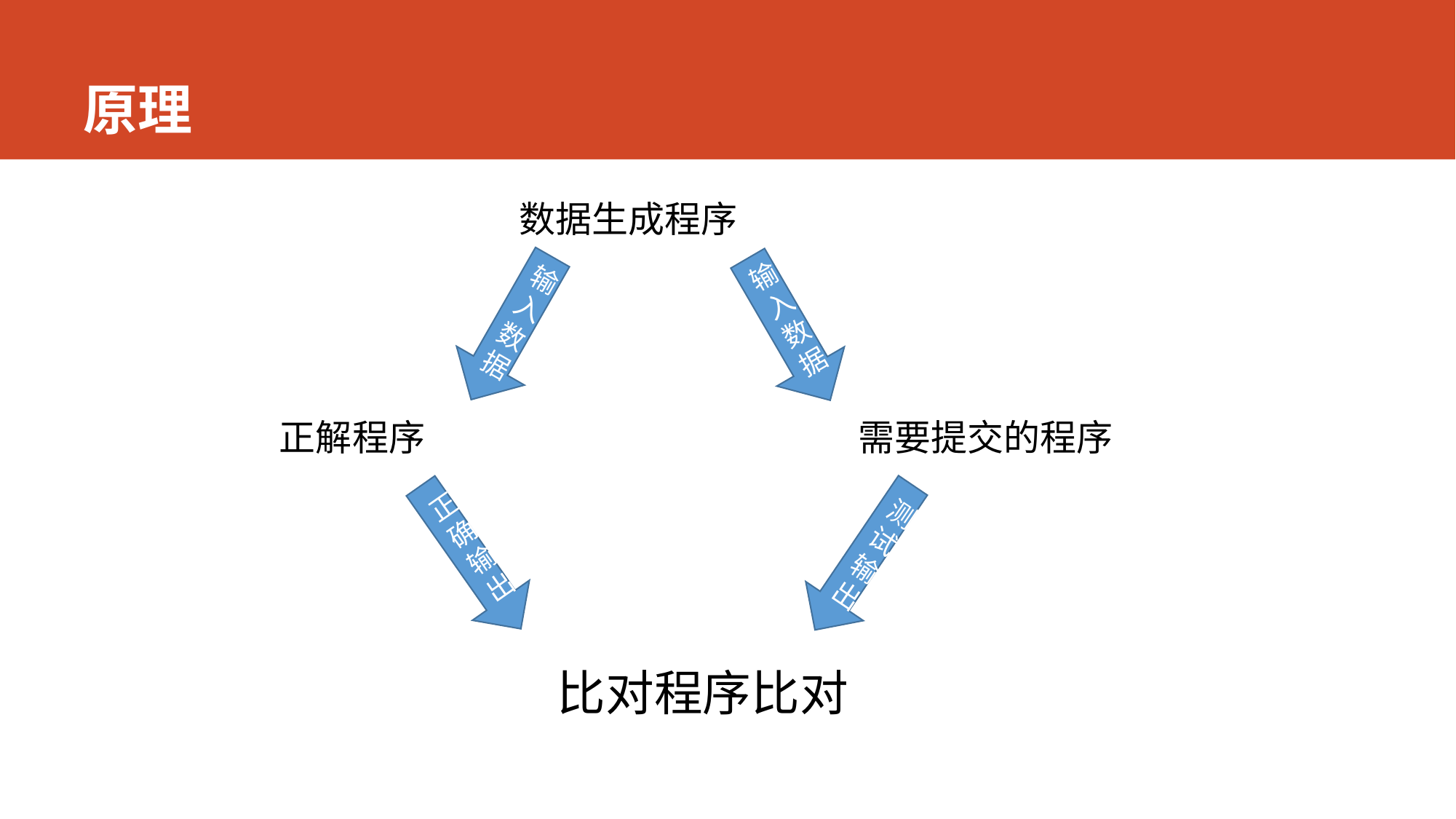

# 原理
数据生成程序
输入数据
输入数据
需要提交的程序
正解程序
正确输出
测试输出
比对程序比对